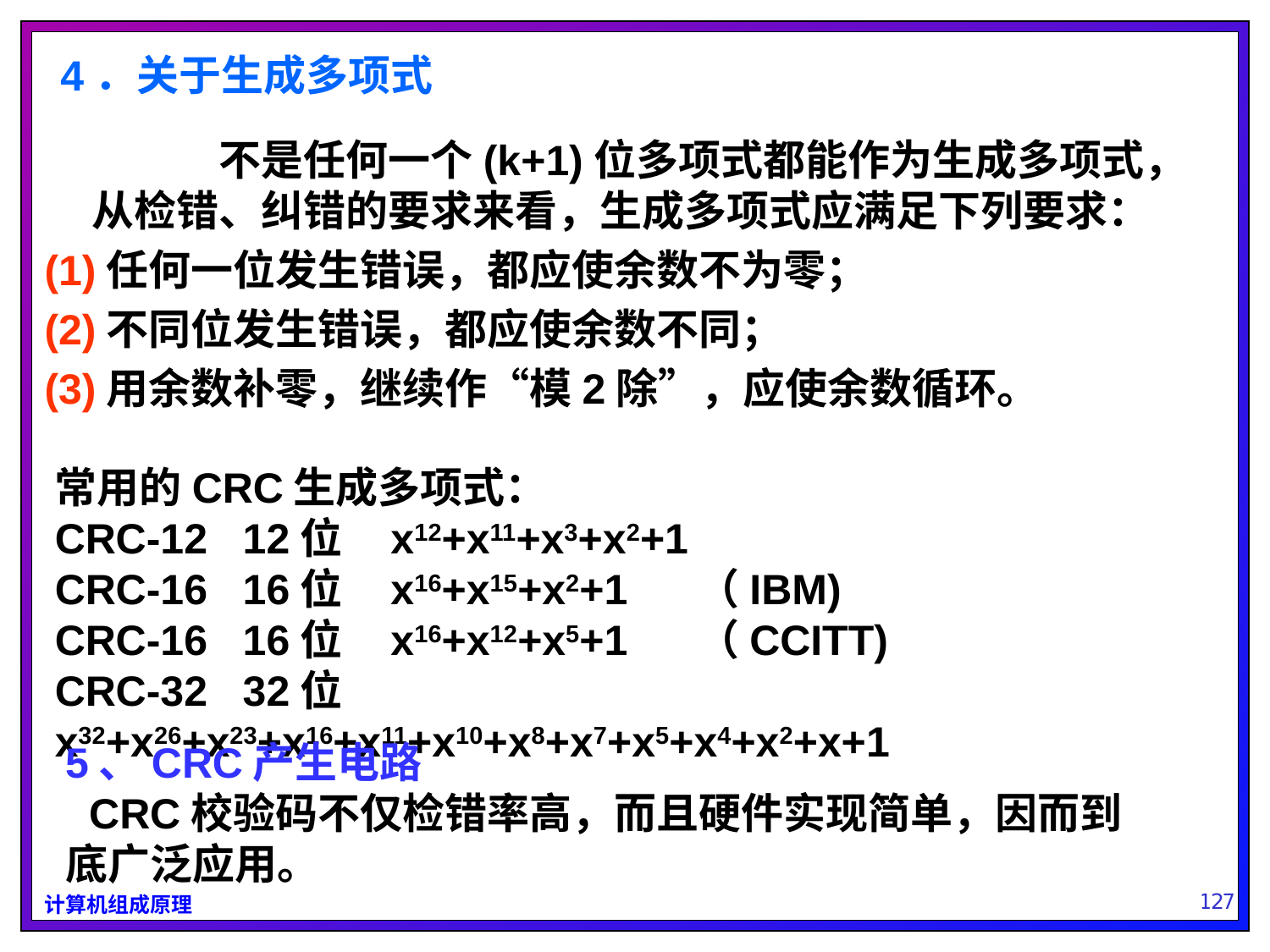

4．关于生成多项式
		不是任何一个(k+1)位多项式都能作为生成多项式，从检错、纠错的要求来看，生成多项式应满足下列要求：
(1)任何一位发生错误，都应使余数不为零；
(2)不同位发生错误，都应使余数不同；
(3)用余数补零，继续作“模2除”，应使余数循环。
常用的CRC生成多项式：
CRC-12   12位    x12+x11+x3+x2+1
CRC-16   16位    x16+x15+x2+1     （IBM)
CRC-16   16位    x16+x12+x5+1     （CCITT)
CRC-32   32位    x32+x26+x23+x16+x11+x10+x8+x7+x5+x4+x2+x+1
5、CRC产生电路
  CRC校验码不仅检错率高，而且硬件实现简单，因而到底广泛应用。